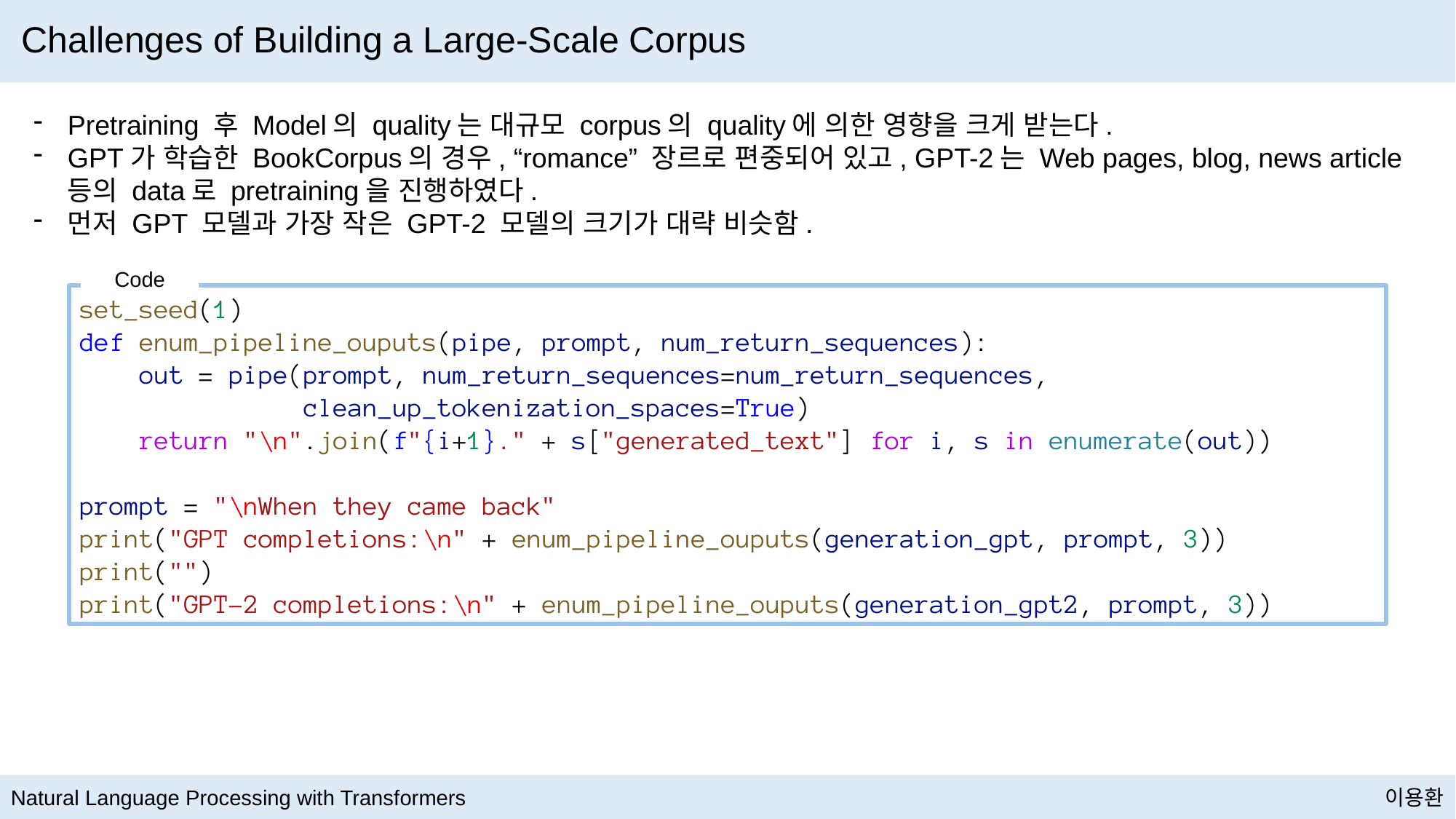

# Challenges of Building a Large-Scale Corpus
Pretraining 후 Model의 quality는 대규모 corpus의 quality에 의한 영향을 크게 받는다.
GPT가 학습한 BookCorpus의 경우, “romance” 장르로 편중되어 있고, GPT-2는 Web pages, blog, news article 등의 data로 pretraining을 진행하였다.
먼저 GPT 모델과 가장 작은 GPT-2 모델의 크기가 대략 비슷함.
Code
set_seed(1)
def enum_pipeline_ouputs(pipe, prompt, num_return_sequences):
    out = pipe(prompt, num_return_sequences=num_return_sequences,
               clean_up_tokenization_spaces=True)
    return "\n".join(f"{i+1}." + s["generated_text"] for i, s in enumerate(out))
prompt = "\nWhen they came back"
print("GPT completions:\n" + enum_pipeline_ouputs(generation_gpt, prompt, 3))
print("")
print("GPT-2 completions:\n" + enum_pipeline_ouputs(generation_gpt2, prompt, 3))